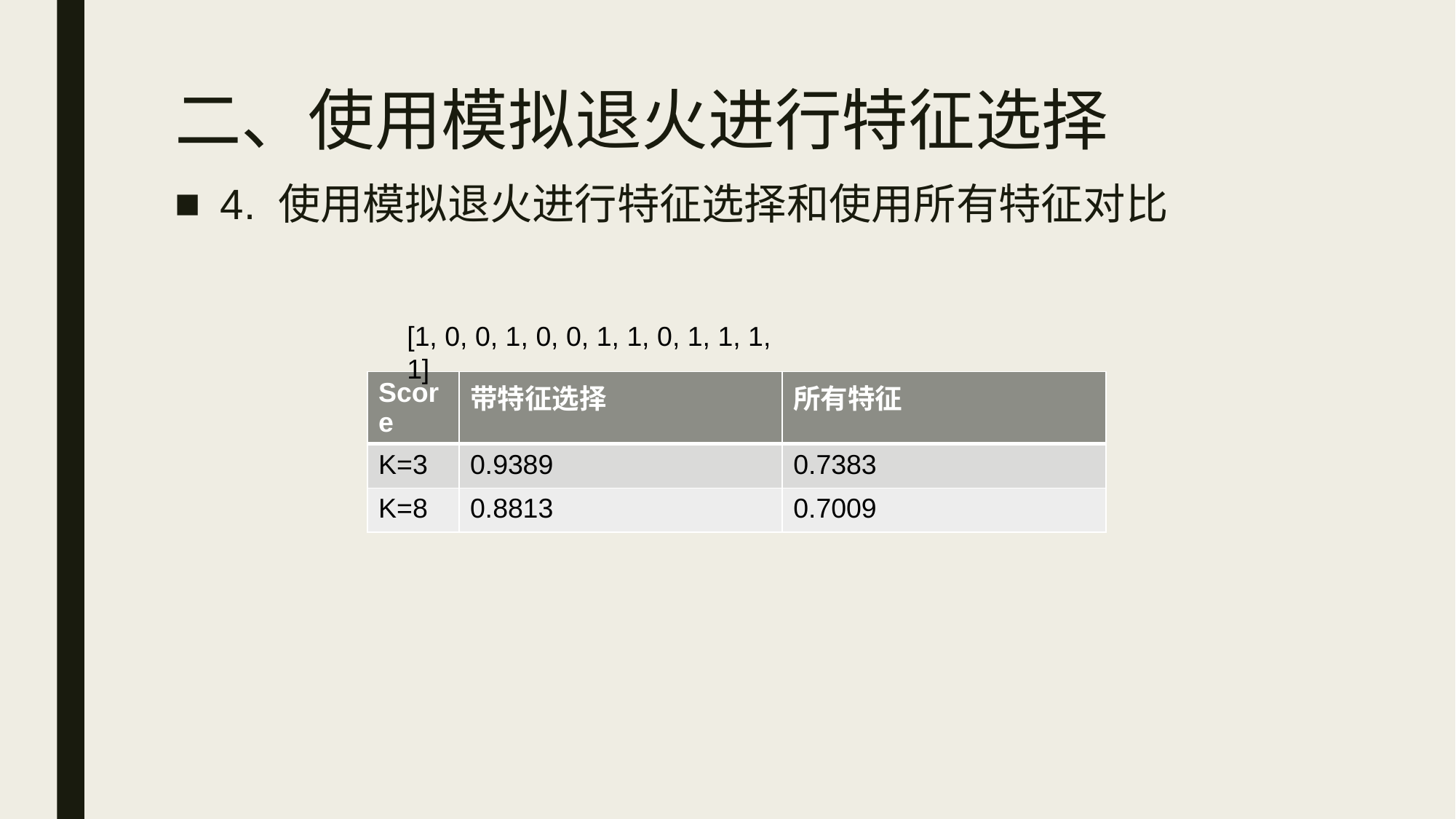

# 二、使用模拟退火进行特征选择
4. 使用模拟退火进行特征选择和使用所有特征对比

[1, 0, 0, 1, 0, 0, 1, 1, 0, 1, 1, 1, 1]
| Score | 带特征选择 | 所有特征 |
| --- | --- | --- |
| K=3 | 0.9389 | 0.7383 |
| K=8 | 0.8813 | 0.7009 |